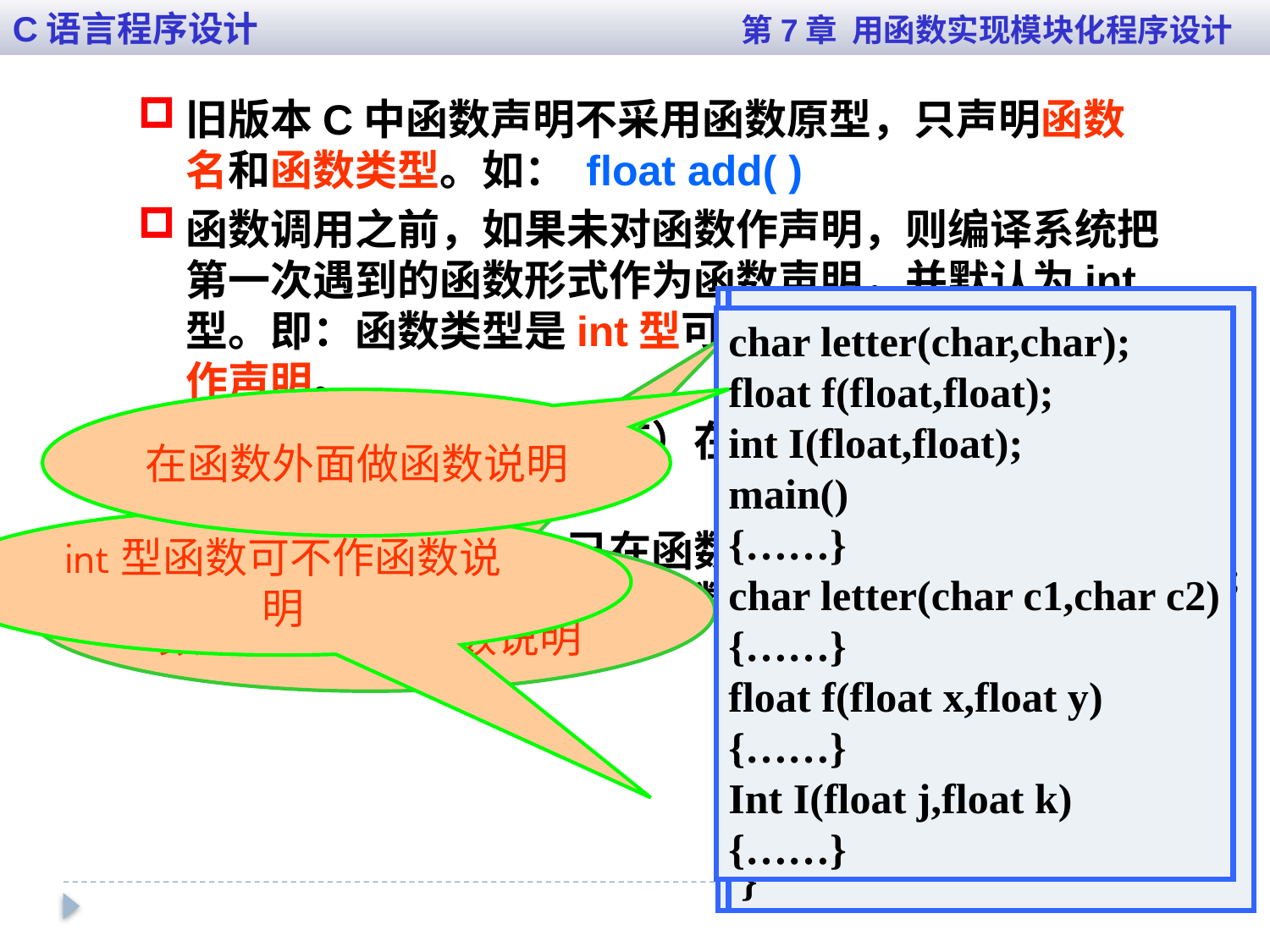

C语言程序设计                                                            第7章  用函数实现模块化程序设计
旧版本C中函数声明不采用函数原型，只声明函数名和函数类型。如： float add( )
函数调用之前，如果未对函数作声明，则编译系统把第一次遇到的函数形式作为函数声明，并默认为int型。即：函数类型是int型可以不作函数声明，最好作声明。
被调用函数的定义（程序）在主调函数之前，可以不加函数声明。
在所有函数定义前，已在函数外部做了函数声明，则在各主调函数中可以不加函数声明。
void main()
{  float a,b;
    int c;
    scanf("%f,%f",&a,&b);
    c=max(a,b);
    printf("Max is %d\n",c);
}
max(float x, float y)
{  float z;
    z=x>y?x:y;
    return(z);
}
int型函数可不作函数说明
#include <stdio.h>
float add(float x, float y)
{   float z;
    z=x+y;
    return(z);
}
main()
{   float a,b,c;
    scanf("%f,%f",&a,&b);
    c=add(a,b);
    printf("sum is %f",c);
}
被调函数出现在主调函数之前，不必函数说明
char letter(char,char);
float f(float,float);
int I(float,float);
main()
{……}
char letter(char c1,char c2)
{……}
float f(float x,float y)
{……}
Int I(float j,float k)
{……}
在函数外面做函数说明